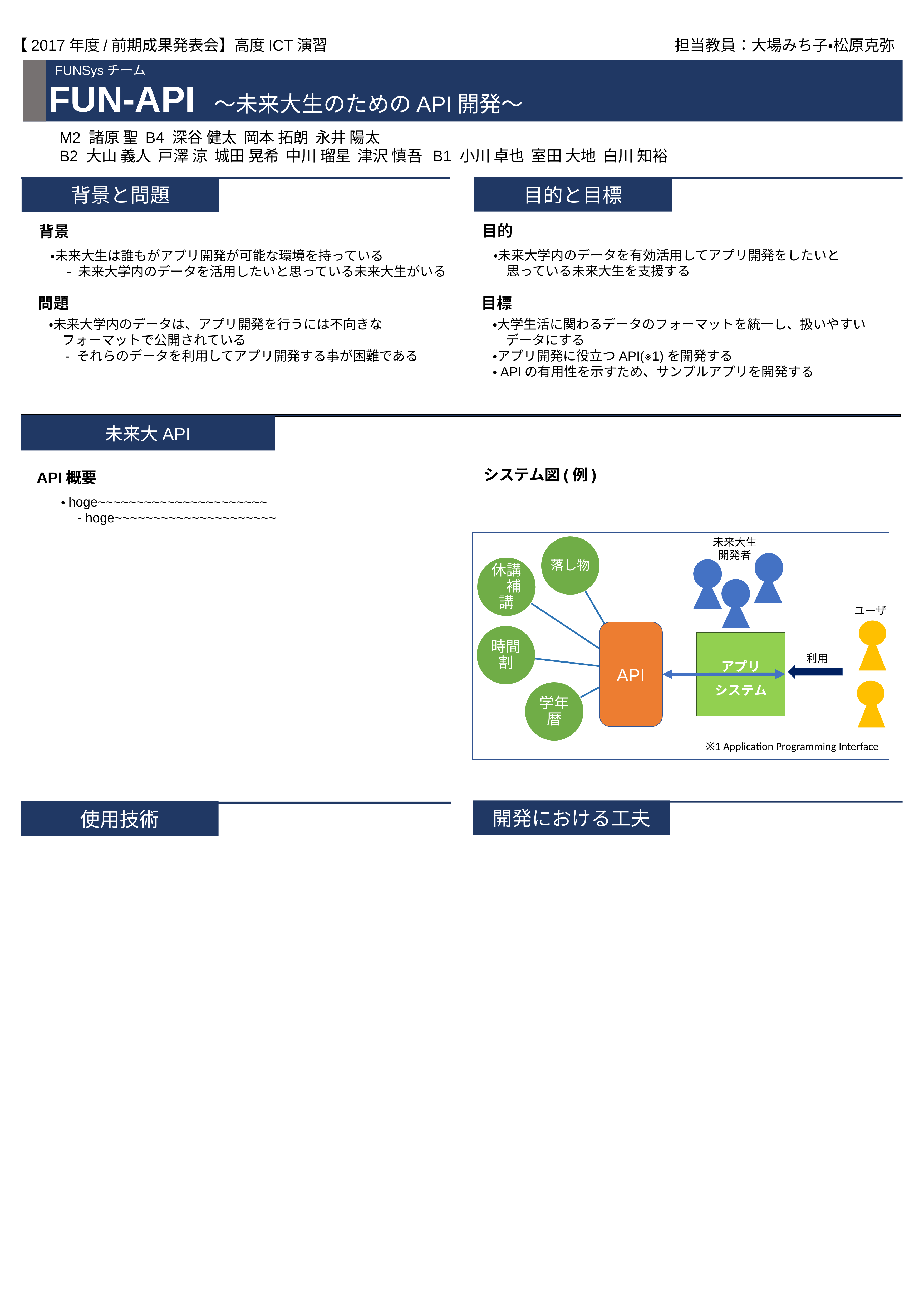

【2017年度/前期成果発表会】高度ICT演習
担当教員：大場みち子・松原克弥

FUNSysチーム
FUN-API ～未来大生のためのAPI開発～
M2 諸原 聖 B4 深谷 健太  岡本 拓朗  永井 陽太
B2 大山 義人  戸澤 涼  城田 晃希  中川 瑠星  津沢 慎吾  B1 小川 卓也  室田 大地  白川 知裕

目的と目標

背景と問題
目的
・未来大学内のデータを有効活用してアプリ開発をしたいと
　思っている未来大生を支援する
背景
・未来大生は誰もがアプリ開発が可能な環境を持っている
　- 未来大学内のデータを活用したいと思っている未来大生がいる
APIを提供することによるメリット
・未来大生のためのアプリを使う事で未来大生の生活の質が向上する
・異なるデータを組み合わせることにより新たな価値のある情報を
　引き出す事ができる
目標
・大学生活に関わるデータのフォーマットを統一し、扱いやすい
　データにする
・アプリ開発に役立つAPI(※1)を開発する
・APIの有用性を示すため、サンプルアプリを開発する

問題
・未来大学内のデータは、アプリ開発を行うには不向きな
　フォーマットで公開されている
　- それらのデータを利用してアプリ開発する事が困難である

落し物

学年暦

時間割

休講　補講
未来大生
開発者

アプリ開発
システム開発

Excel
活用が困難

HTML

HTML

PDF

未来大API
システム図(例)
API概要
・hoge~~~~~~~~~~~~~~~~~~~~~~
　- hoge~~~~~~~~~~~~~~~~~~~~~
オープンデータ

落し物

休講　補講

学年暦

時間割

未来大生
開発者

ユーザ

API
アプリ
システム

利用

※1 Application Programming Interface
開発における工夫

使用技術